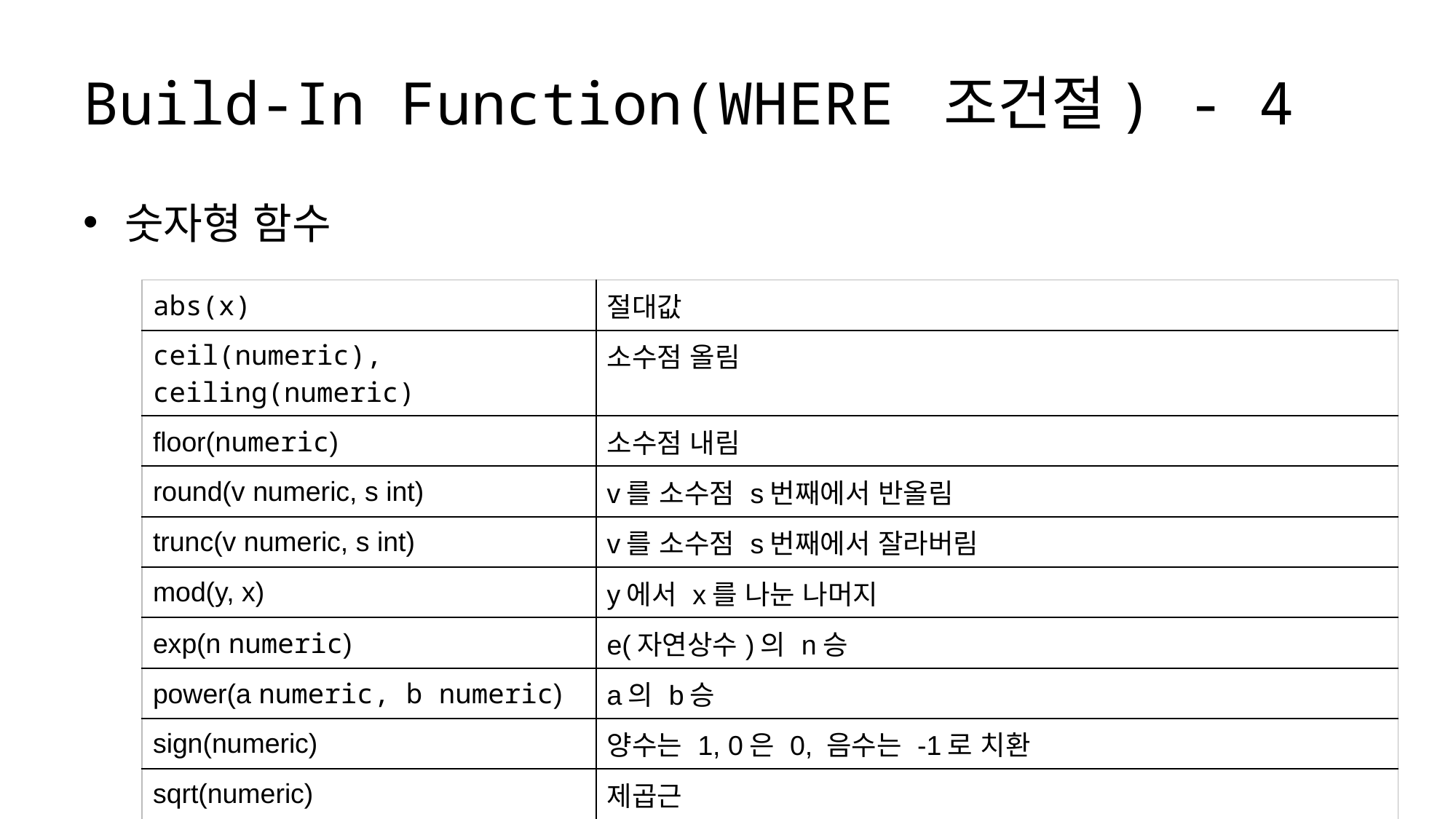

# Build-In Function(WHERE 조건절) - 4
숫자형 함수
| abs(x) | 절대값 |
| --- | --- |
| ceil(numeric), ceiling(numeric) | 소수점 올림 |
| floor(numeric) | 소수점 내림 |
| round(v numeric, s int) | v를 소수점 s번째에서 반올림 |
| trunc(v numeric, s int) | v를 소수점 s번째에서 잘라버림 |
| mod(y, x) | y에서 x를 나눈 나머지 |
| exp(n numeric) | e(자연상수)의 n승 |
| power(a numeric, b numeric) | a의 b승 |
| sign(numeric) | 양수는 1, 0은 0, 음수는 -1로 치환 |
| sqrt(numeric) | 제곱근 |